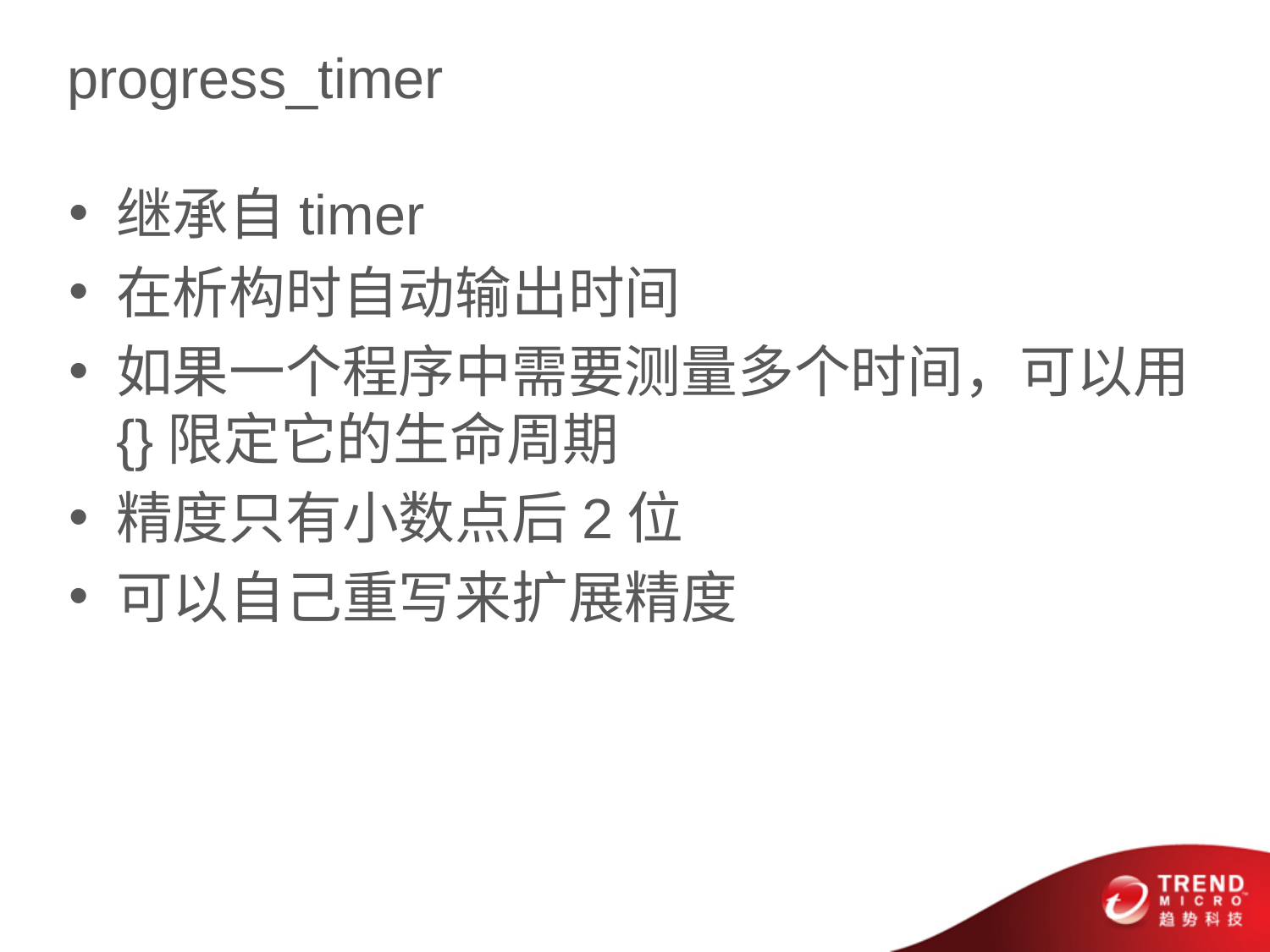

# progress_timer
继承自timer
在析构时自动输出时间
如果一个程序中需要测量多个时间，可以用{}限定它的生命周期
精度只有小数点后2位
可以自己重写来扩展精度